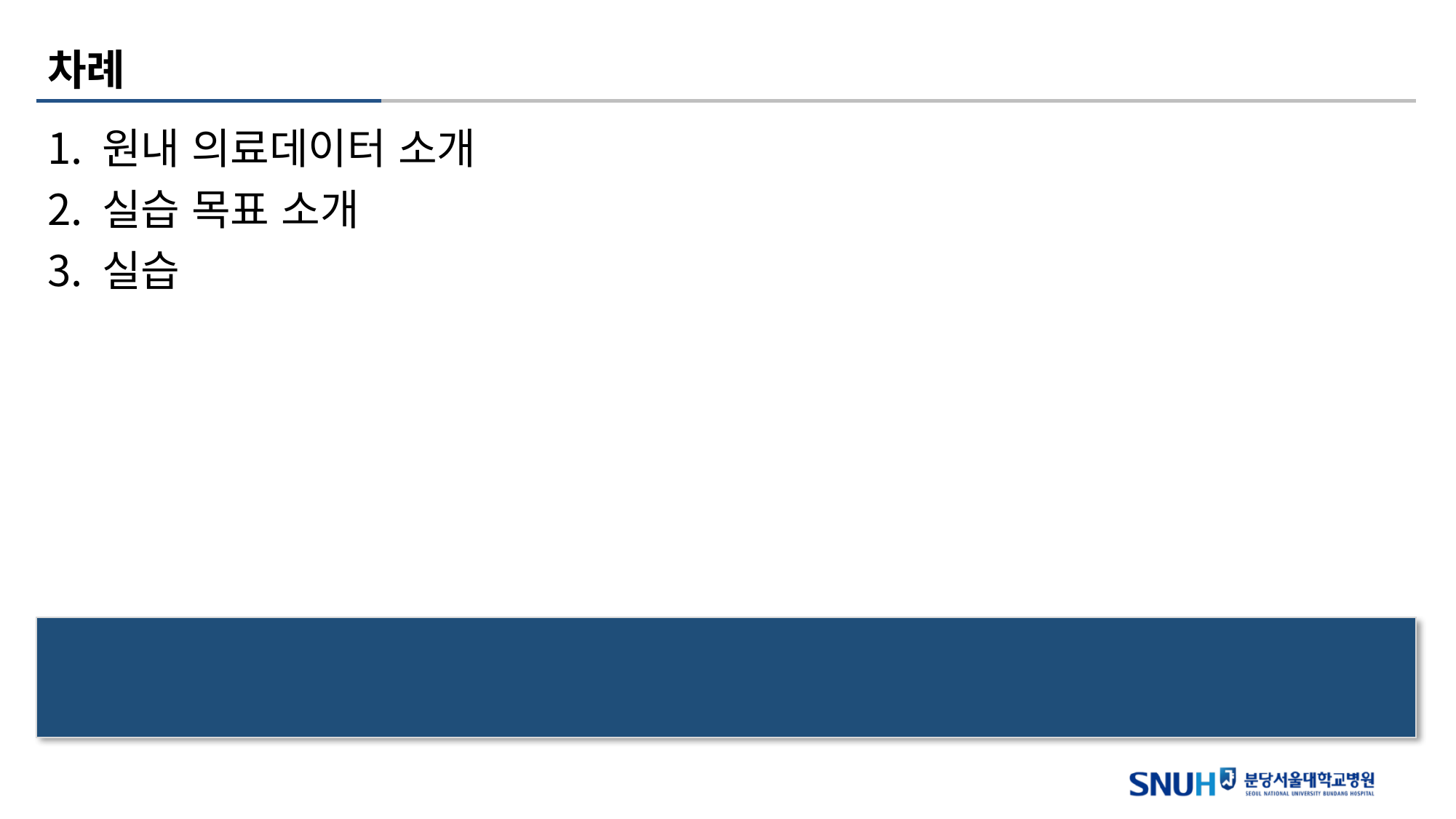

# 차례
원내 의료데이터 소개
실습 목표 소개
실습